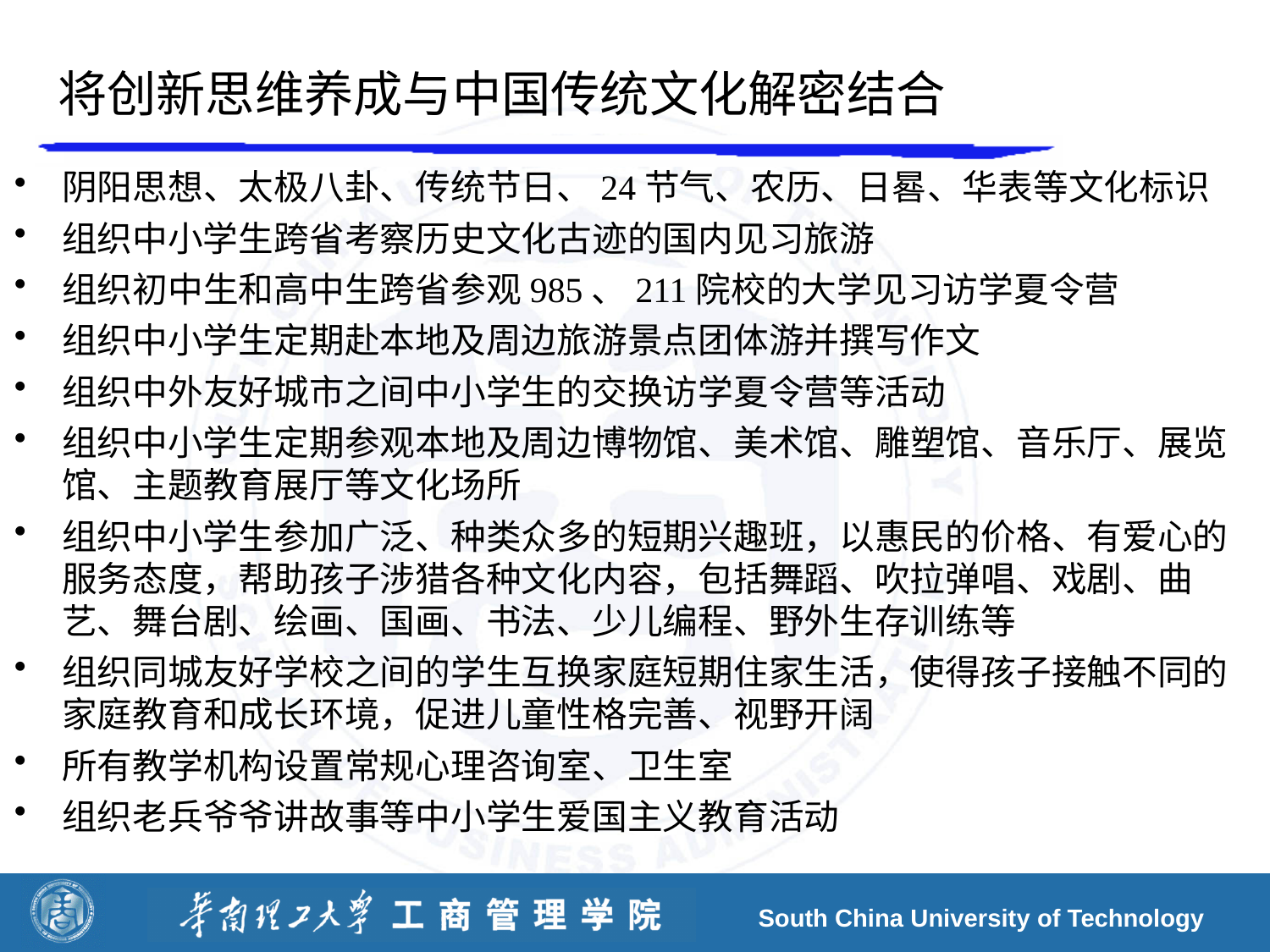

# 将创新思维养成与中国传统文化解密结合
阴阳思想、太极八卦、传统节日、24节气、农历、日晷、华表等文化标识
组织中小学生跨省考察历史文化古迹的国内见习旅游
组织初中生和高中生跨省参观985、211院校的大学见习访学夏令营
组织中小学生定期赴本地及周边旅游景点团体游并撰写作文
组织中外友好城市之间中小学生的交换访学夏令营等活动
组织中小学生定期参观本地及周边博物馆、美术馆、雕塑馆、音乐厅、展览馆、主题教育展厅等文化场所
组织中小学生参加广泛、种类众多的短期兴趣班，以惠民的价格、有爱心的服务态度，帮助孩子涉猎各种文化内容，包括舞蹈、吹拉弹唱、戏剧、曲艺、舞台剧、绘画、国画、书法、少儿编程、野外生存训练等
组织同城友好学校之间的学生互换家庭短期住家生活，使得孩子接触不同的家庭教育和成长环境，促进儿童性格完善、视野开阔
所有教学机构设置常规心理咨询室、卫生室
组织老兵爷爷讲故事等中小学生爱国主义教育活动
South China University of Technology